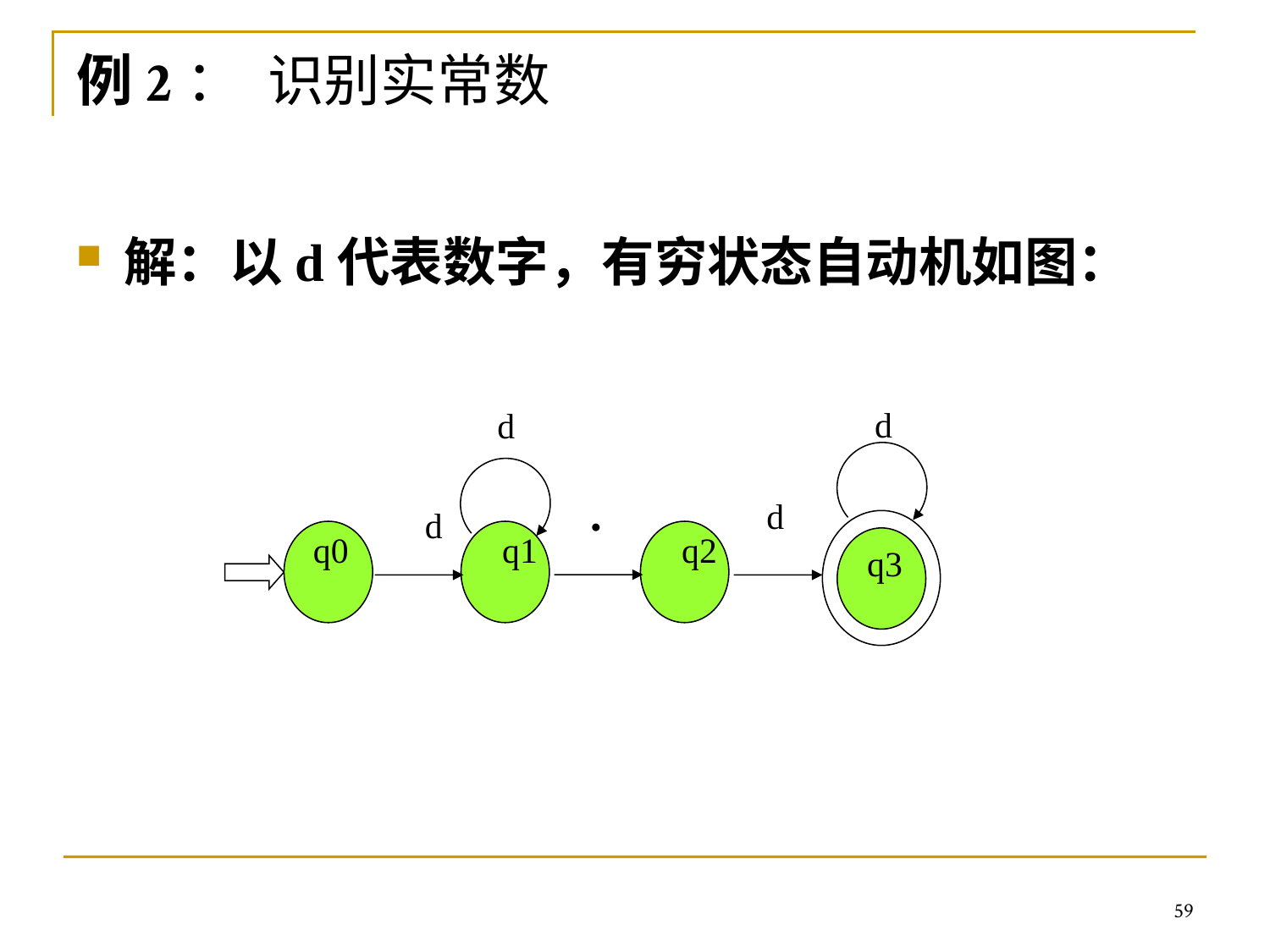

# 例2：  识别实常数
解：以d代表数字，有穷状态自动机如图：
d
d

●
d
d

q0

q1

q2

q3

59